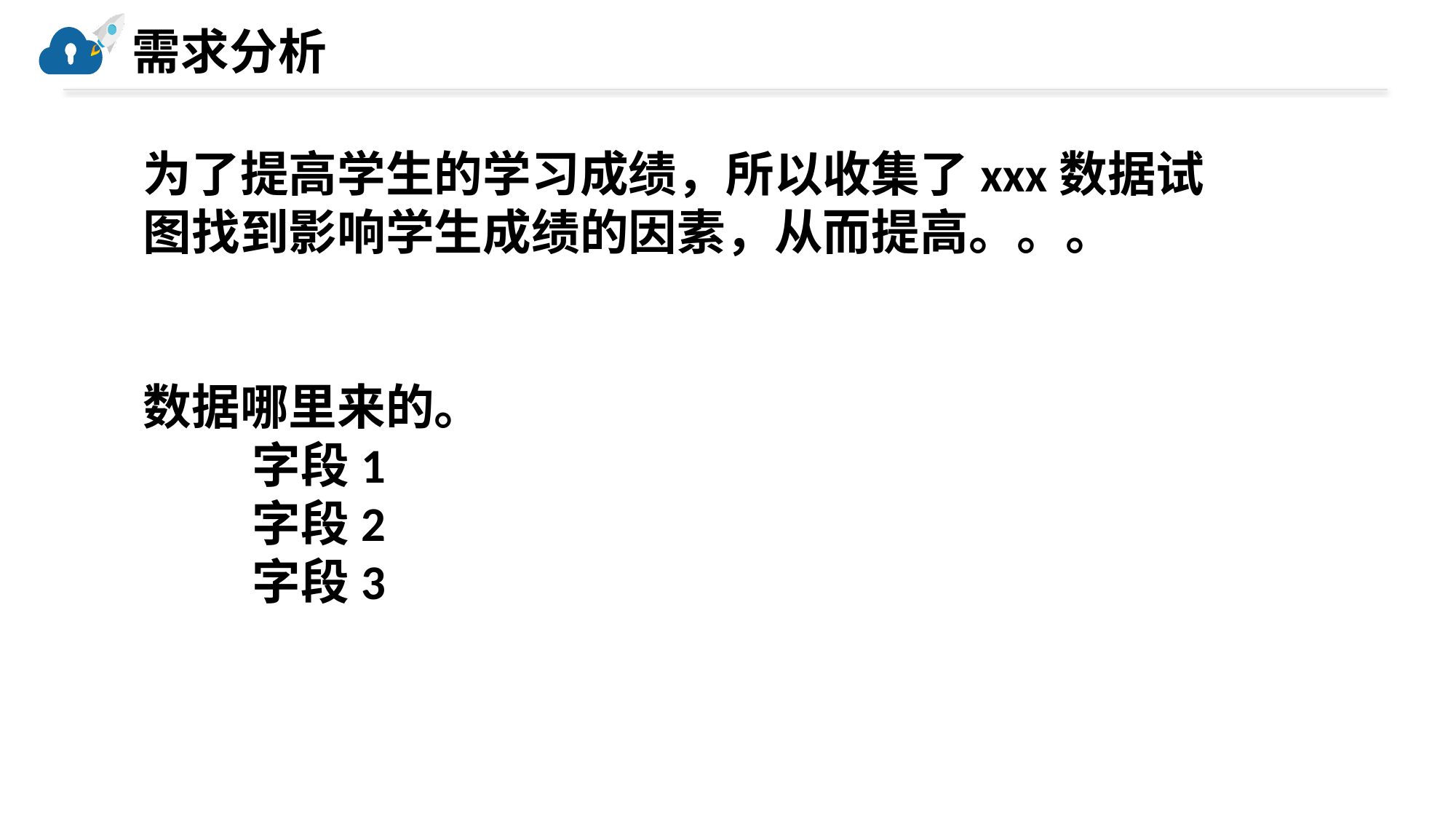

# 需求分析
为了提高学生的学习成绩，所以收集了xxx数据试图找到影响学生成绩的因素，从而提高。。。

数据哪里来的。
	字段1
	字段2
	字段3